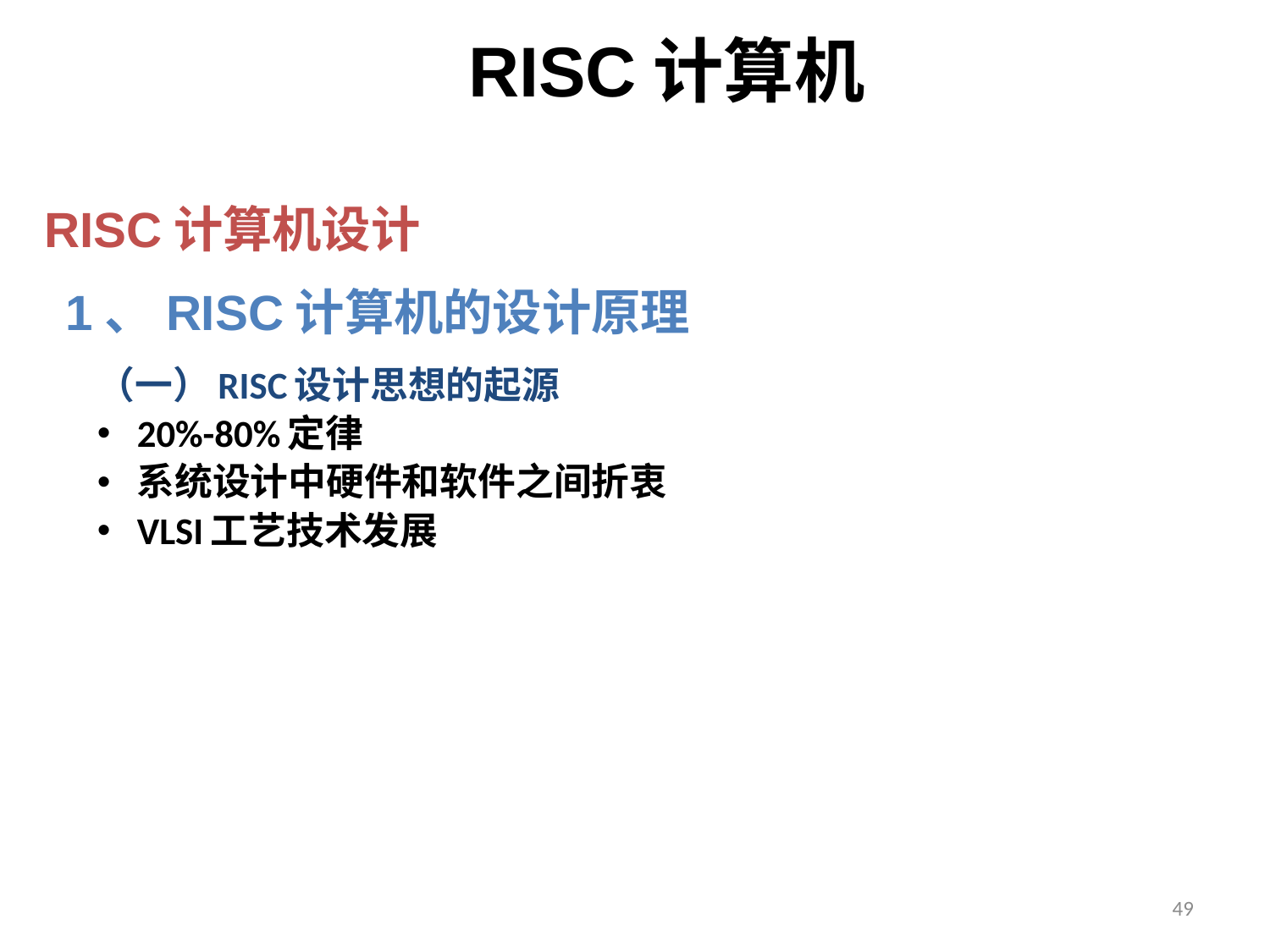

RISC计算机
RISC计算机设计
1、RISC计算机的设计原理
（一）RISC设计思想的起源
20%-80%定律
系统设计中硬件和软件之间折衷
VLSI工艺技术发展
49